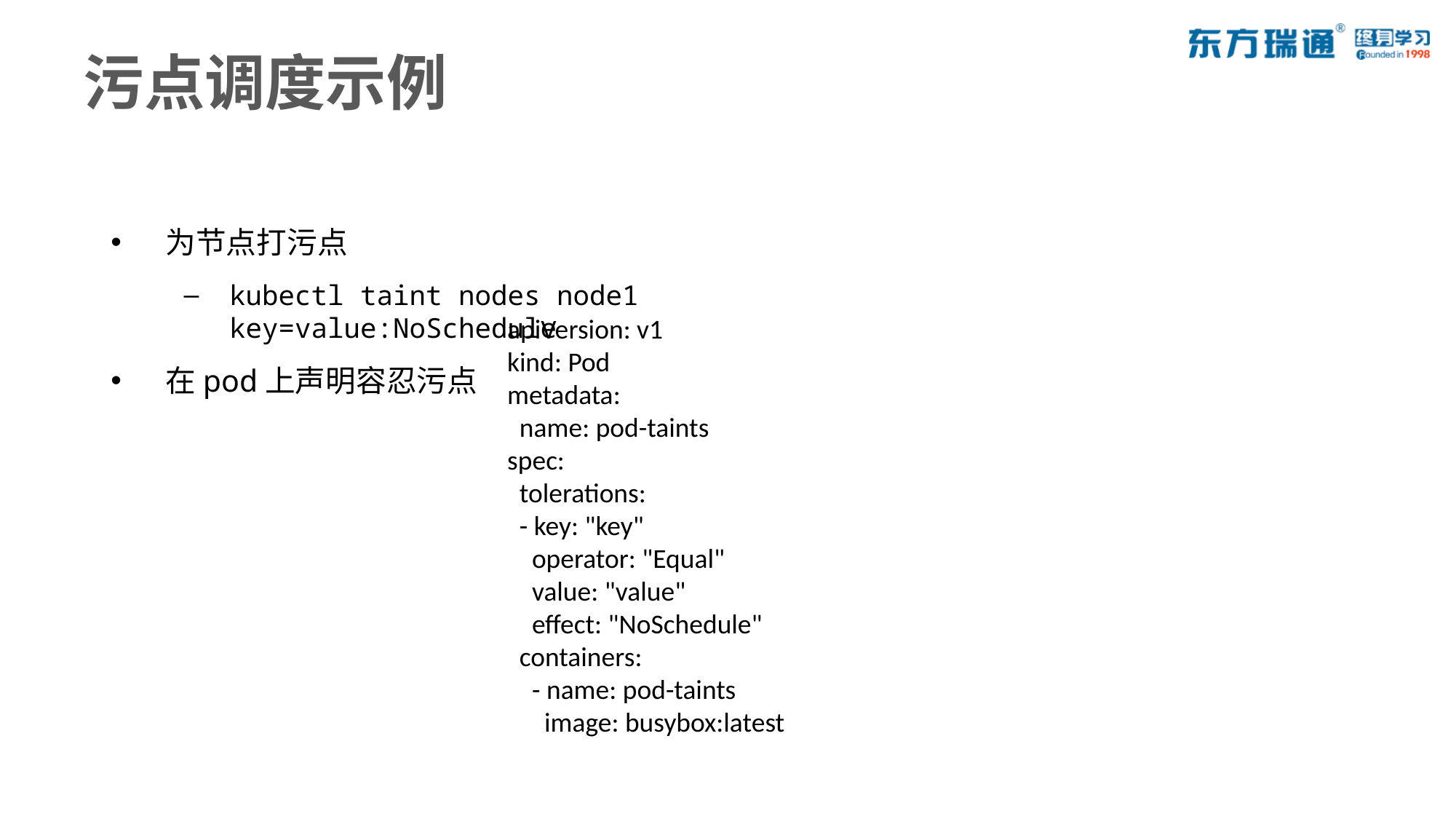

# 污点调度示例
为节点打污点
kubectl taint nodes node1  key=value:NoSchedule
在pod上声明容忍污点

apiVersion: v1
kind: Pod
metadata:
  name: pod-taints
spec:
  tolerations:
  - key: "key"
    operator: "Equal"
    value: "value"
    effect: "NoSchedule"
  containers:
    - name: pod-taints
      image: busybox:latest